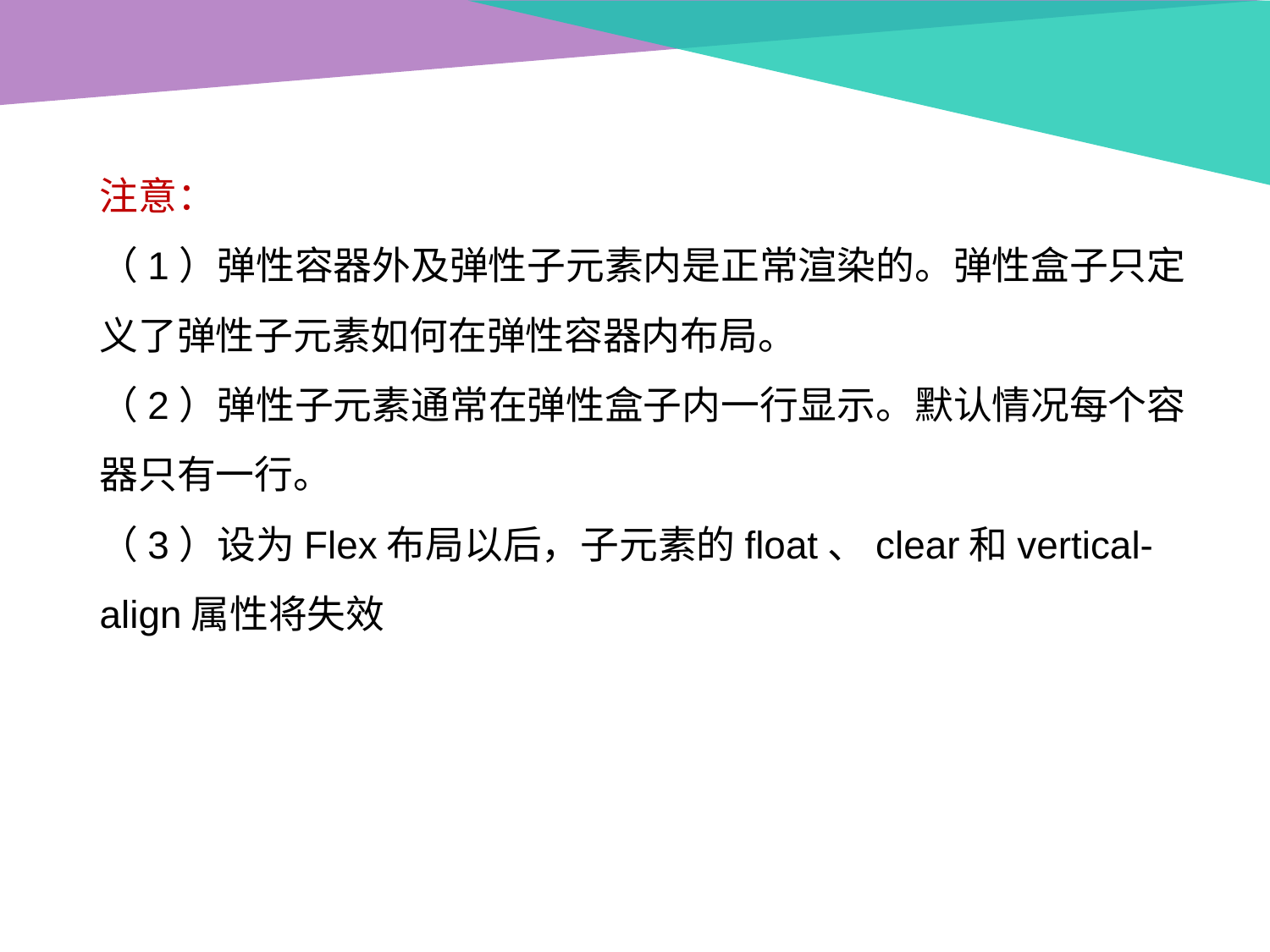

注意：
（1）弹性容器外及弹性子元素内是正常渲染的。弹性盒子只定义了弹性子元素如何在弹性容器内布局。
（2）弹性子元素通常在弹性盒子内一行显示。默认情况每个容器只有一行。
（3）设为Flex布局以后，子元素的float、clear和vertical-align属性将失效